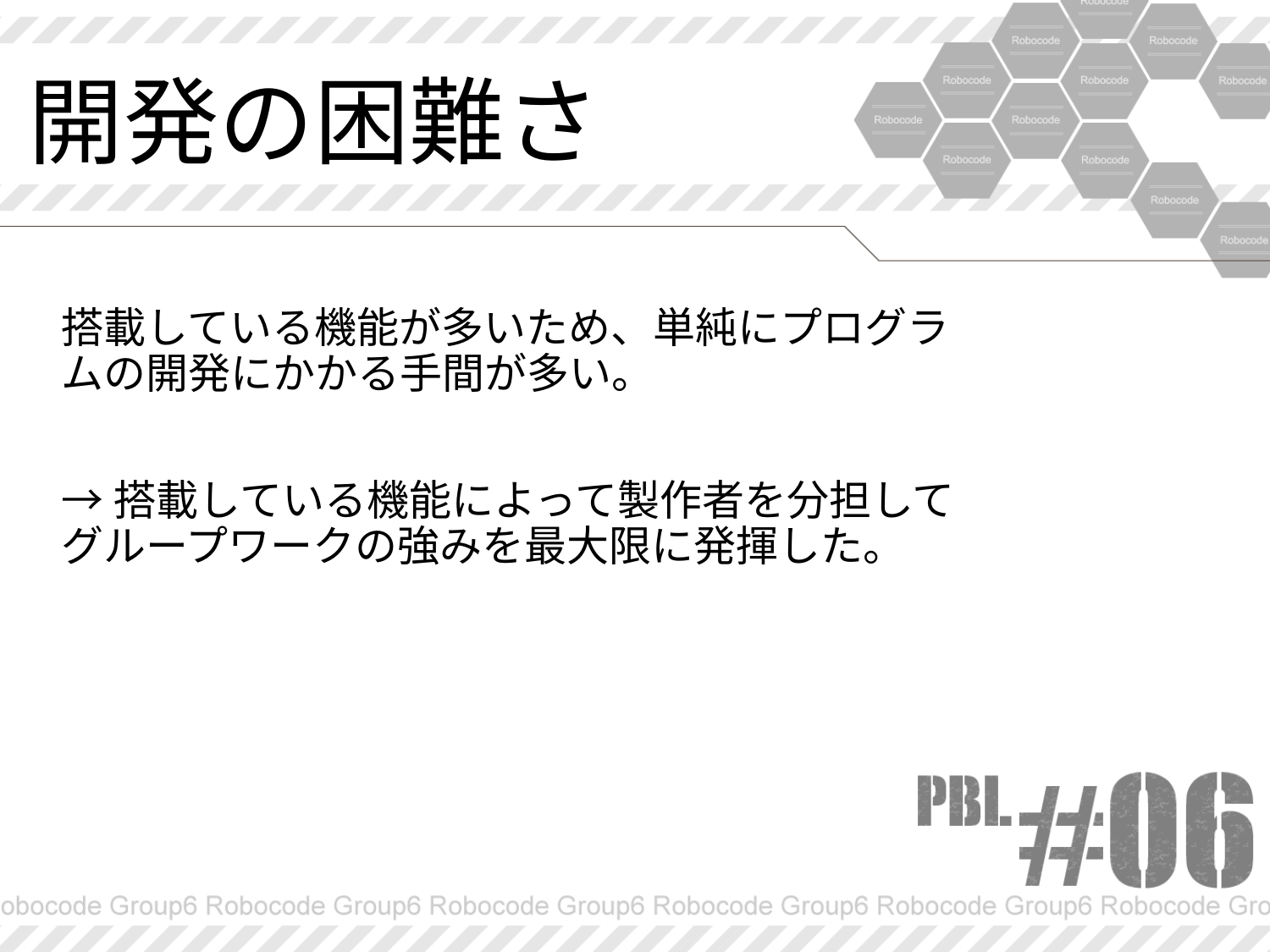

# 開発の困難さ
搭載している機能が多いため、単純にプログラムの開発にかかる手間が多い。

→搭載している機能によって製作者を分担してグループワークの強みを最大限に発揮した。